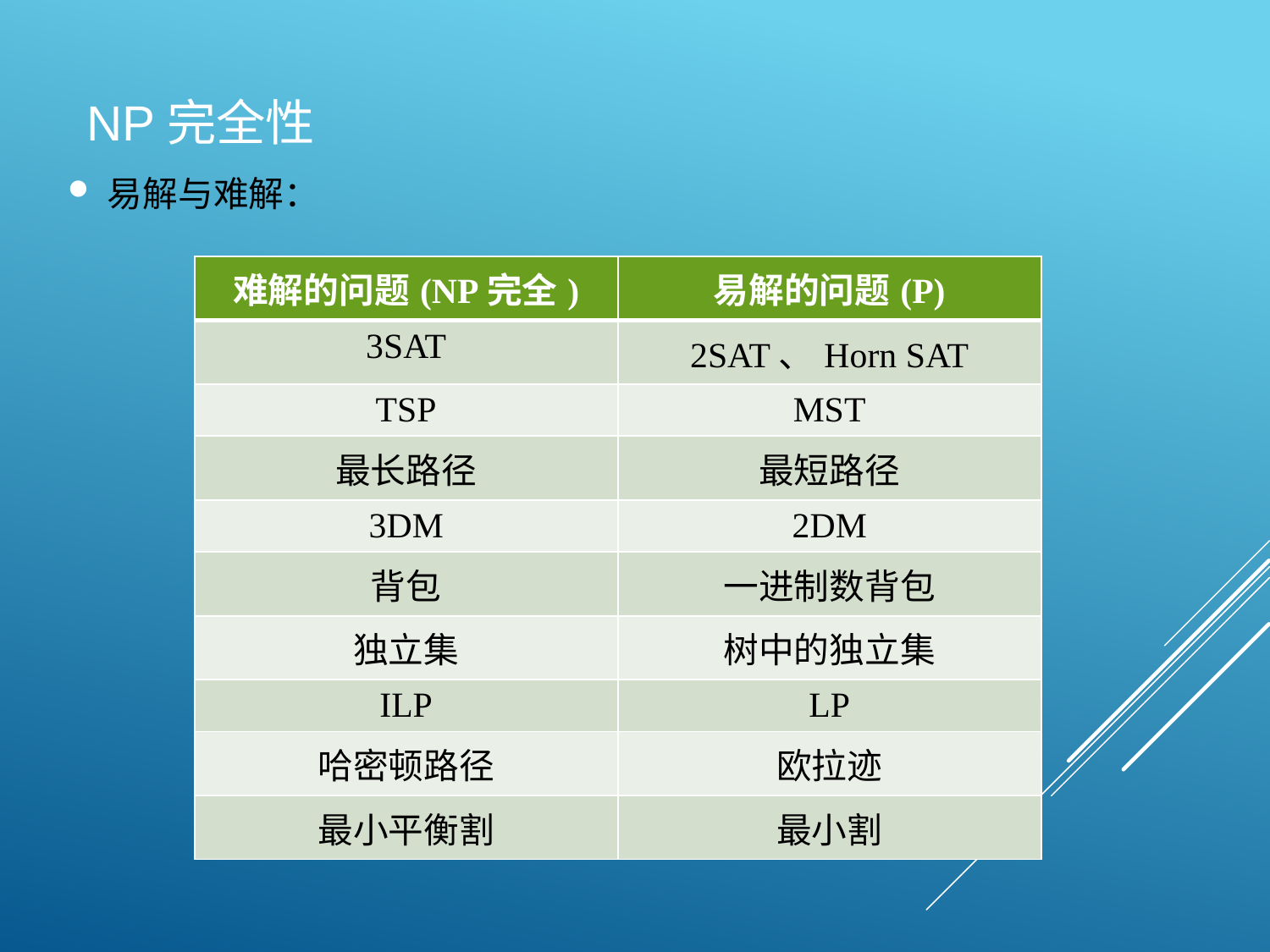

# NP完全性
易解与难解：

| 难解的问题(NP完全) | 易解的问题(P) |
| --- | --- |
| 3SAT | 2SAT、Horn SAT |
| TSP | MST |
| 最长路径 | 最短路径 |
| 3DM | 2DM |
| 背包 | 一进制数背包 |
| 独立集 | 树中的独立集 |
| ILP | LP |
| 哈密顿路径 | 欧拉迹 |
| 最小平衡割 | 最小割 |